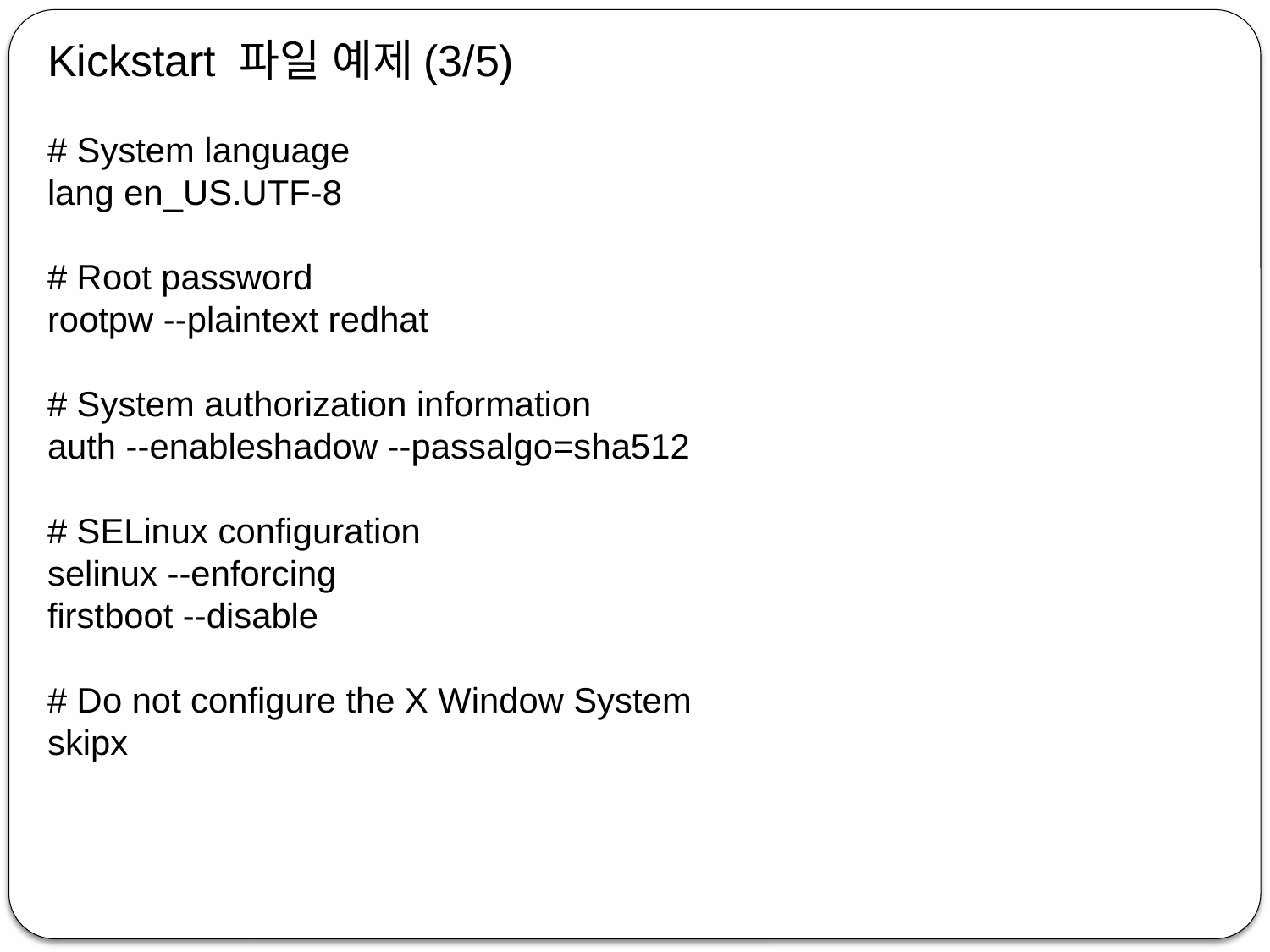

Kickstart 파일 예제(3/5)

# System language
lang en_US.UTF-8

# Root password
rootpw --plaintext redhat

# System authorization information
auth --enableshadow --passalgo=sha512

# SELinux configuration
selinux --enforcing
firstboot --disable

# Do not configure the X Window System
skipx